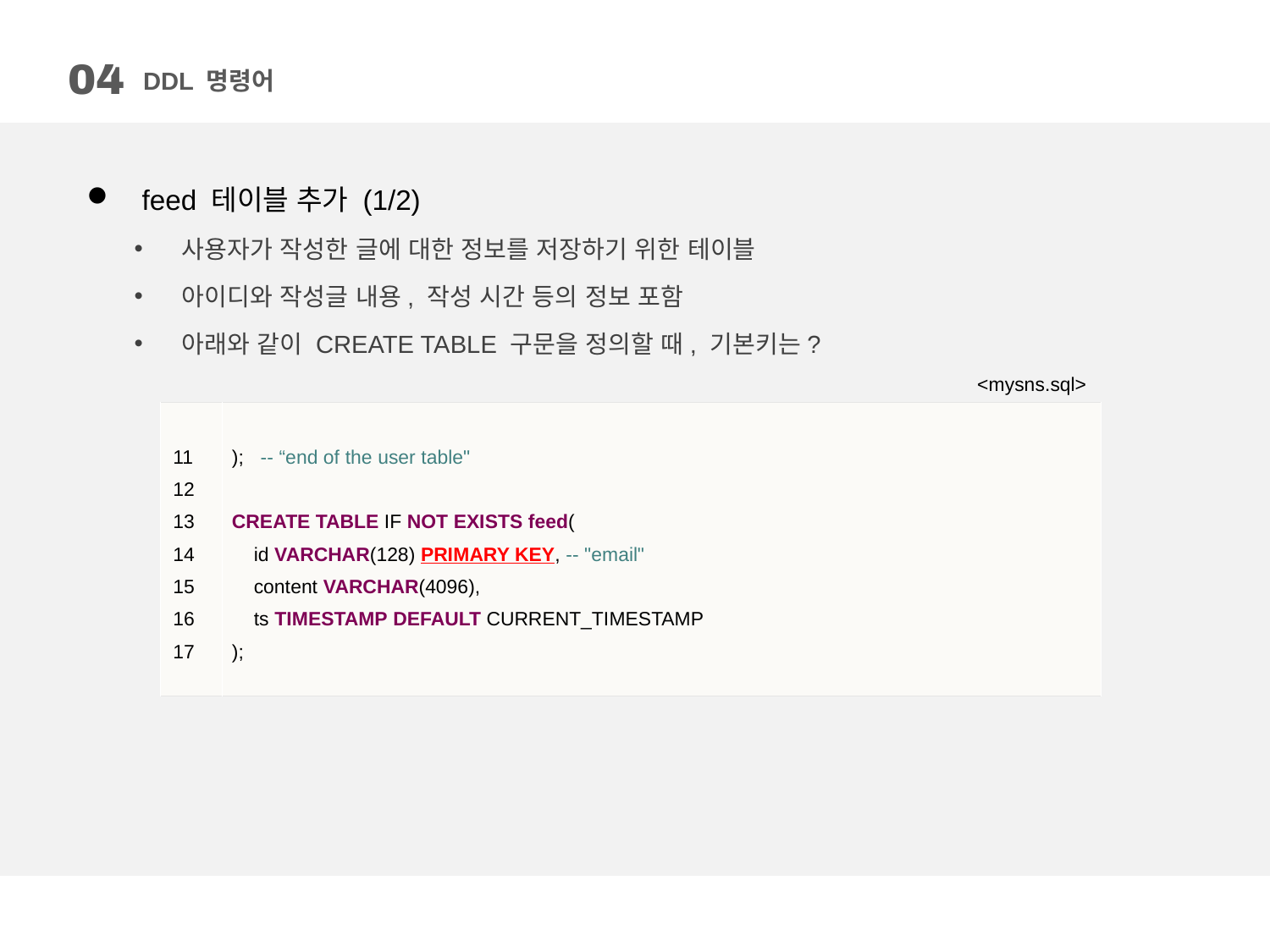

04
DDL 명령어
 feed 테이블 추가 (1/2)
사용자가 작성한 글에 대한 정보를 저장하기 위한 테이블
아이디와 작성글 내용, 작성 시간 등의 정보 포함
아래와 같이 CREATE TABLE 구문을 정의할 때, 기본키는?
<mysns.sql>
| 11 12 13 14 15 16 17 | ); -- “end of the user table" CREATE TABLE IF NOT EXISTS feed( id VARCHAR(128) PRIMARY KEY, -- "email" content VARCHAR(4096), ts TIMESTAMP DEFAULT CURRENT\_TIMESTAMP ); |
| --- | --- |